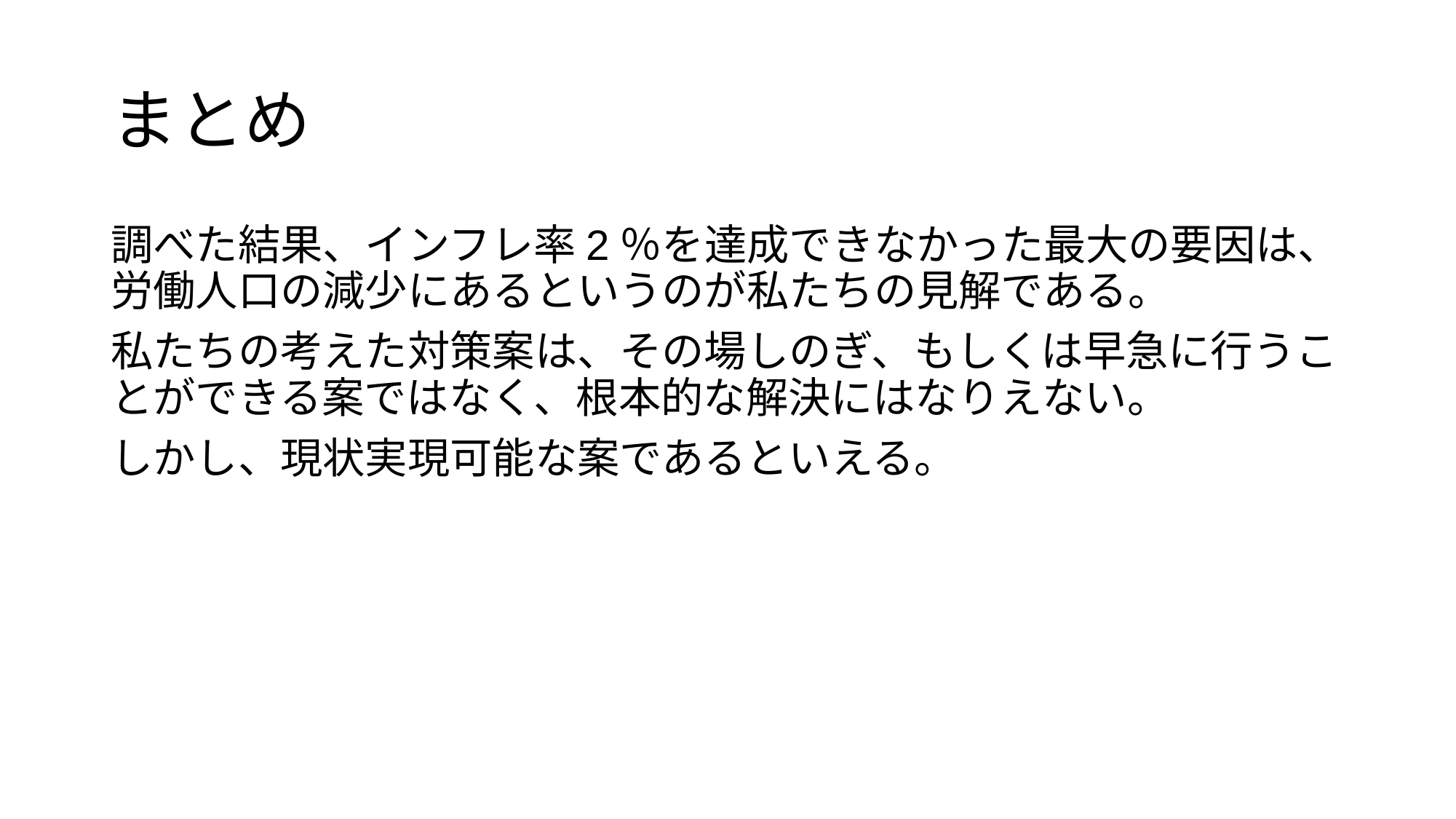

# まとめ
調べた結果、インフレ率2％を達成できなかった最大の要因は、労働人口の減少にあるというのが私たちの見解である。
私たちの考えた対策案は、その場しのぎ、もしくは早急に行うことができる案ではなく、根本的な解決にはなりえない。
しかし、現状実現可能な案であるといえる。